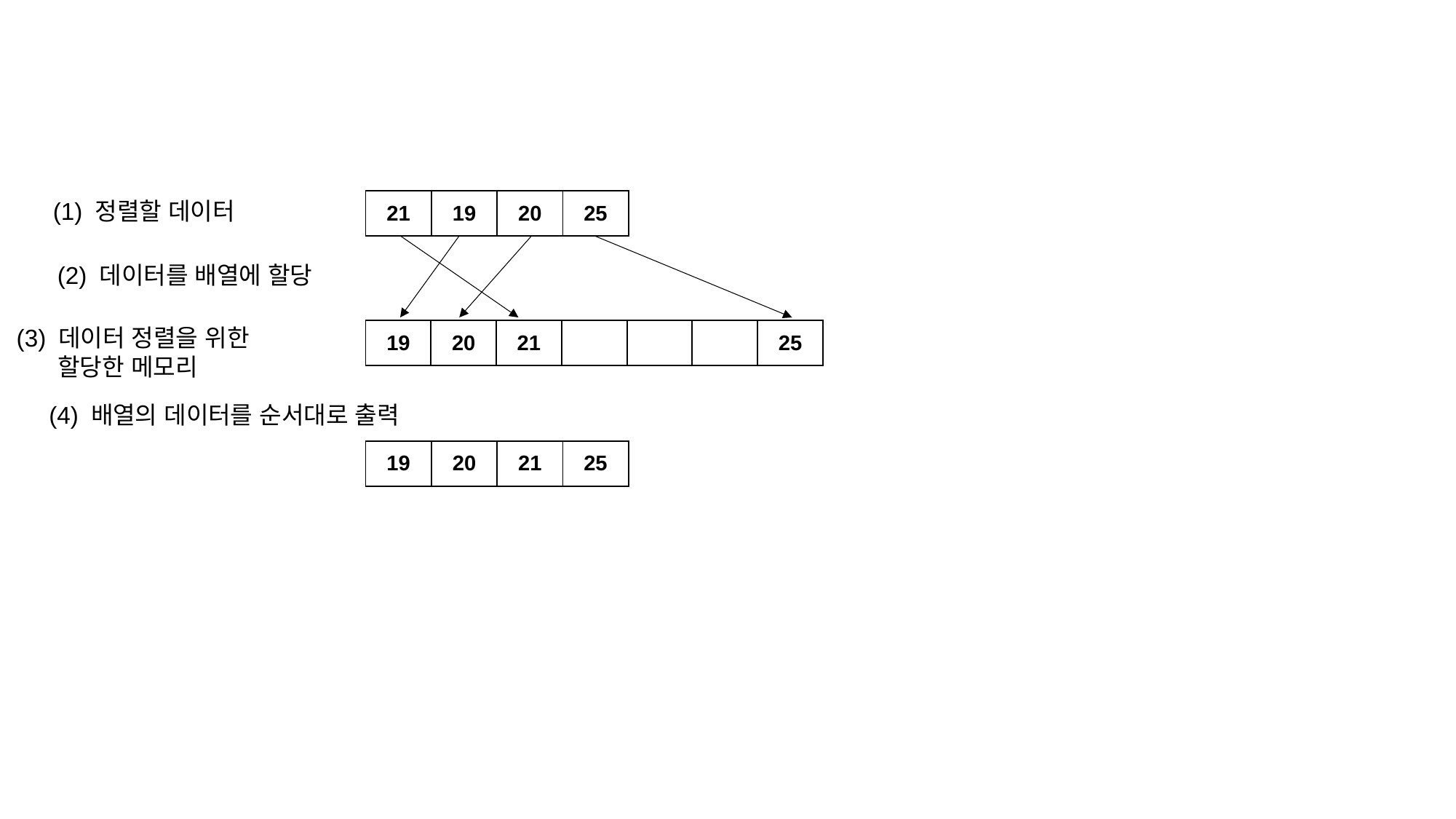

(1) 정렬할 데이터
| 21 | 19 | 20 | 25 |
| --- | --- | --- | --- |
(2) 데이터를 배열에 할당
(3) 데이터 정렬을 위한
할당한 메모리
| 19 | 20 | 21 |  |  |  | 25 |
| --- | --- | --- | --- | --- | --- | --- |
(4) 배열의 데이터를 순서대로 출력
| 19 | 20 | 21 | 25 |
| --- | --- | --- | --- |